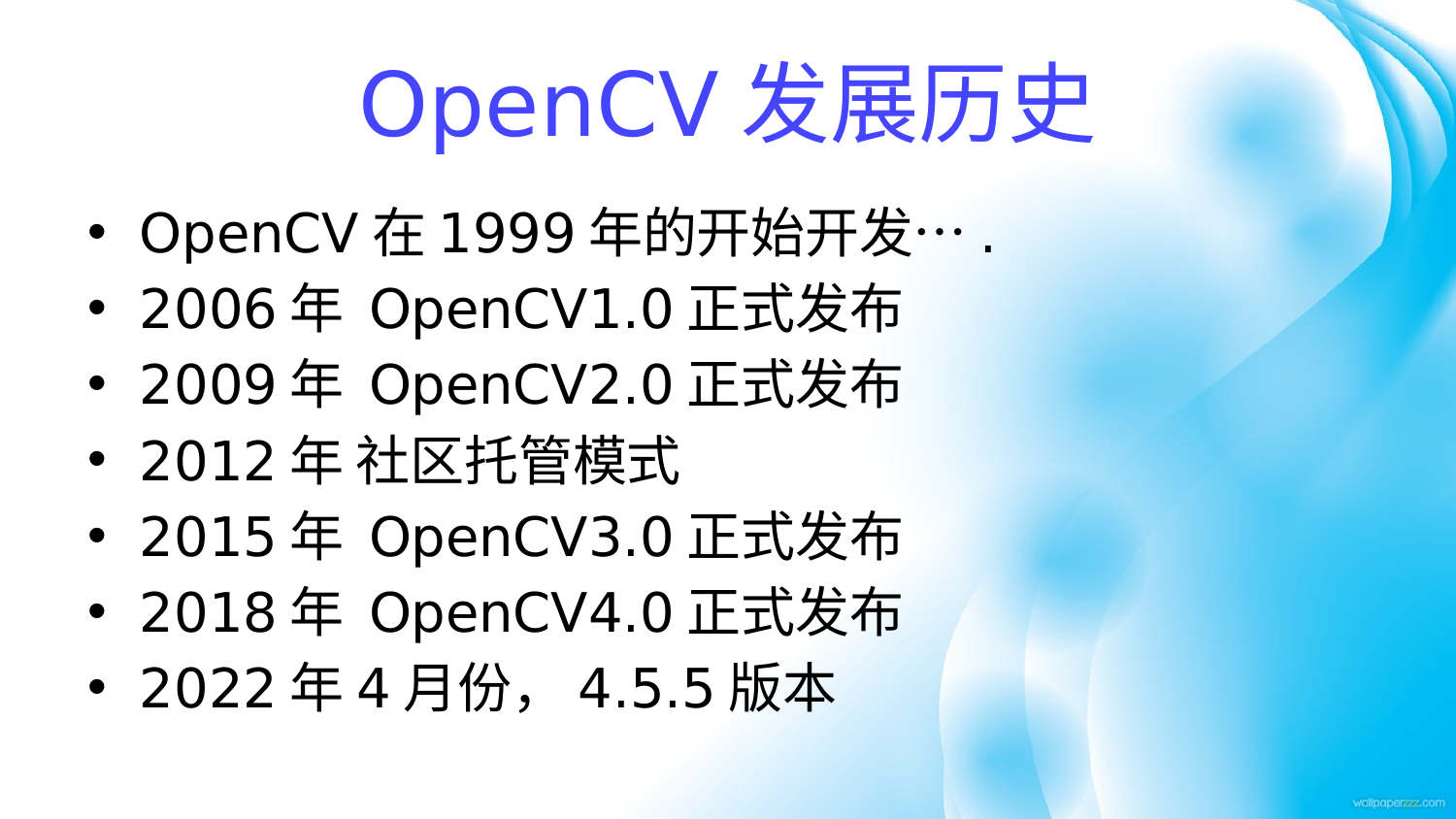

# OpenCV发展历史
OpenCV在1999年的开始开发….
2006年 OpenCV1.0正式发布
2009年 OpenCV2.0正式发布
2012年 社区托管模式
2015年 OpenCV3.0正式发布
2018年 OpenCV4.0正式发布
2022年4月份，4.5.5版本